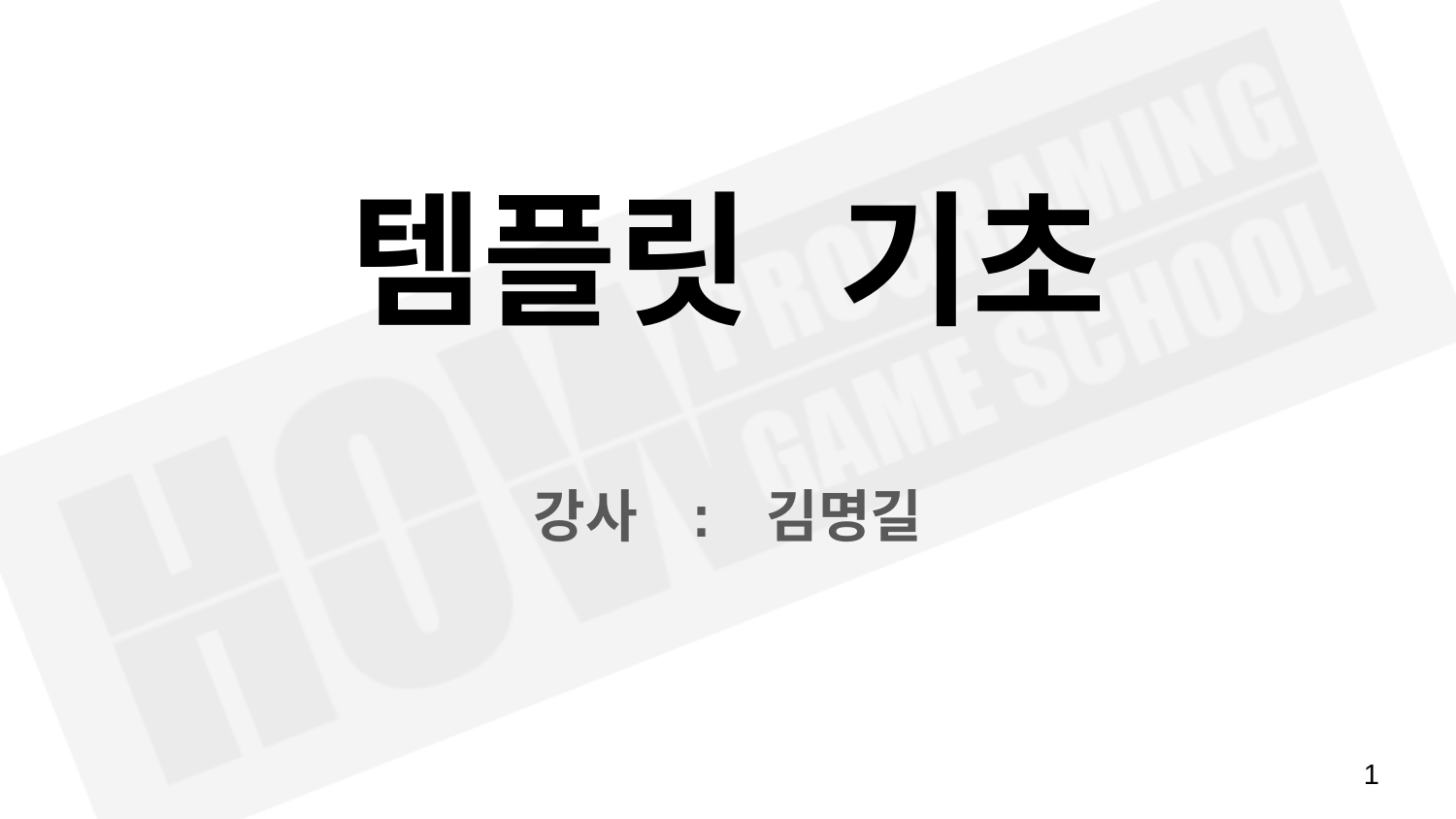

# 템플릿 기초

강사 : 김명길
1